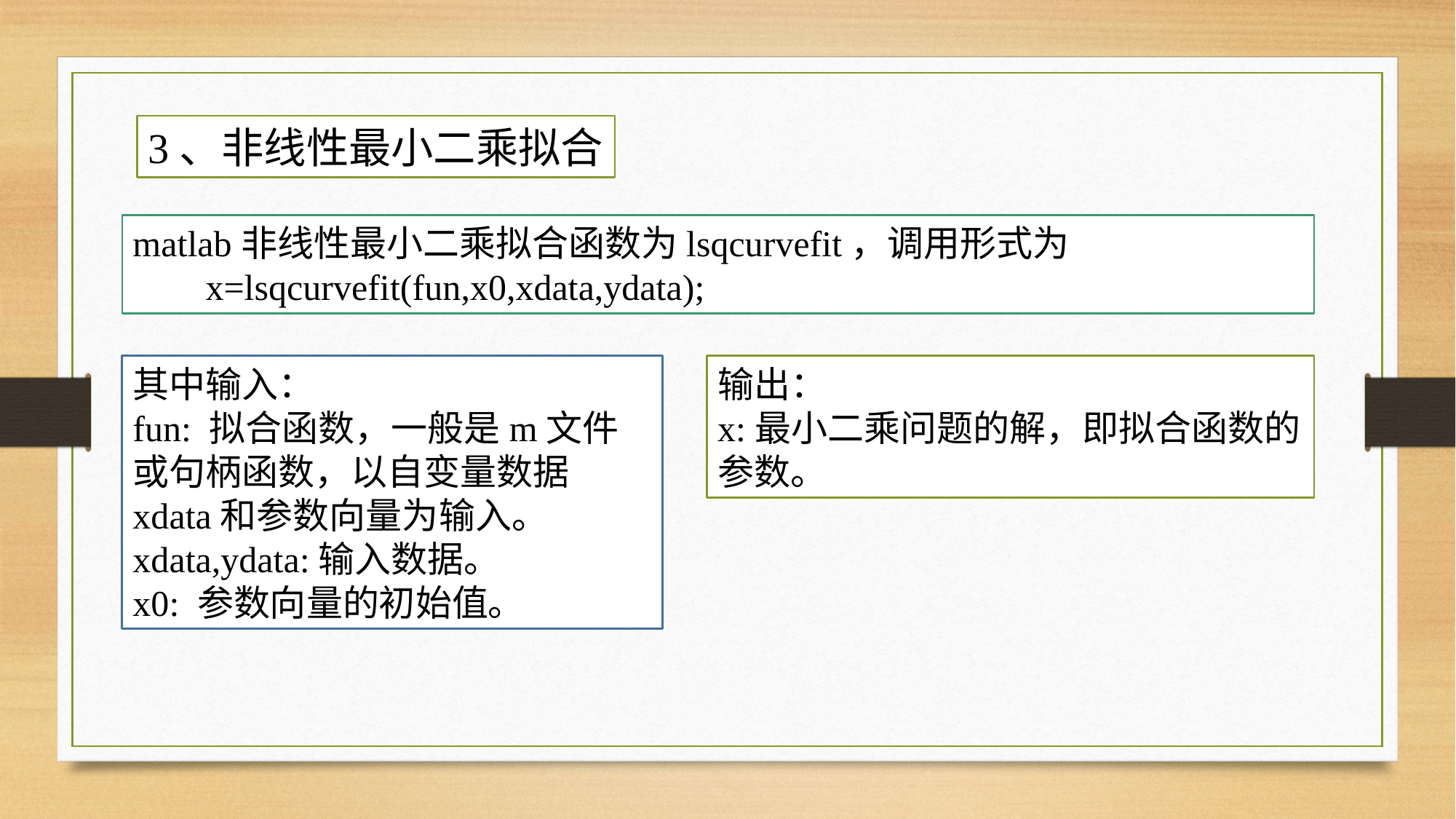

3、非线性最小二乘拟合
matlab非线性最小二乘拟合函数为lsqcurvefit，调用形式为
        x=lsqcurvefit(fun,x0,xdata,ydata);
其中输入：
fun: 拟合函数，一般是m文件或句柄函数，以自变量数据xdata和参数向量为输入。
xdata,ydata:输入数据。
x0: 参数向量的初始值。
输出：
x:最小二乘问题的解，即拟合函数的参数。